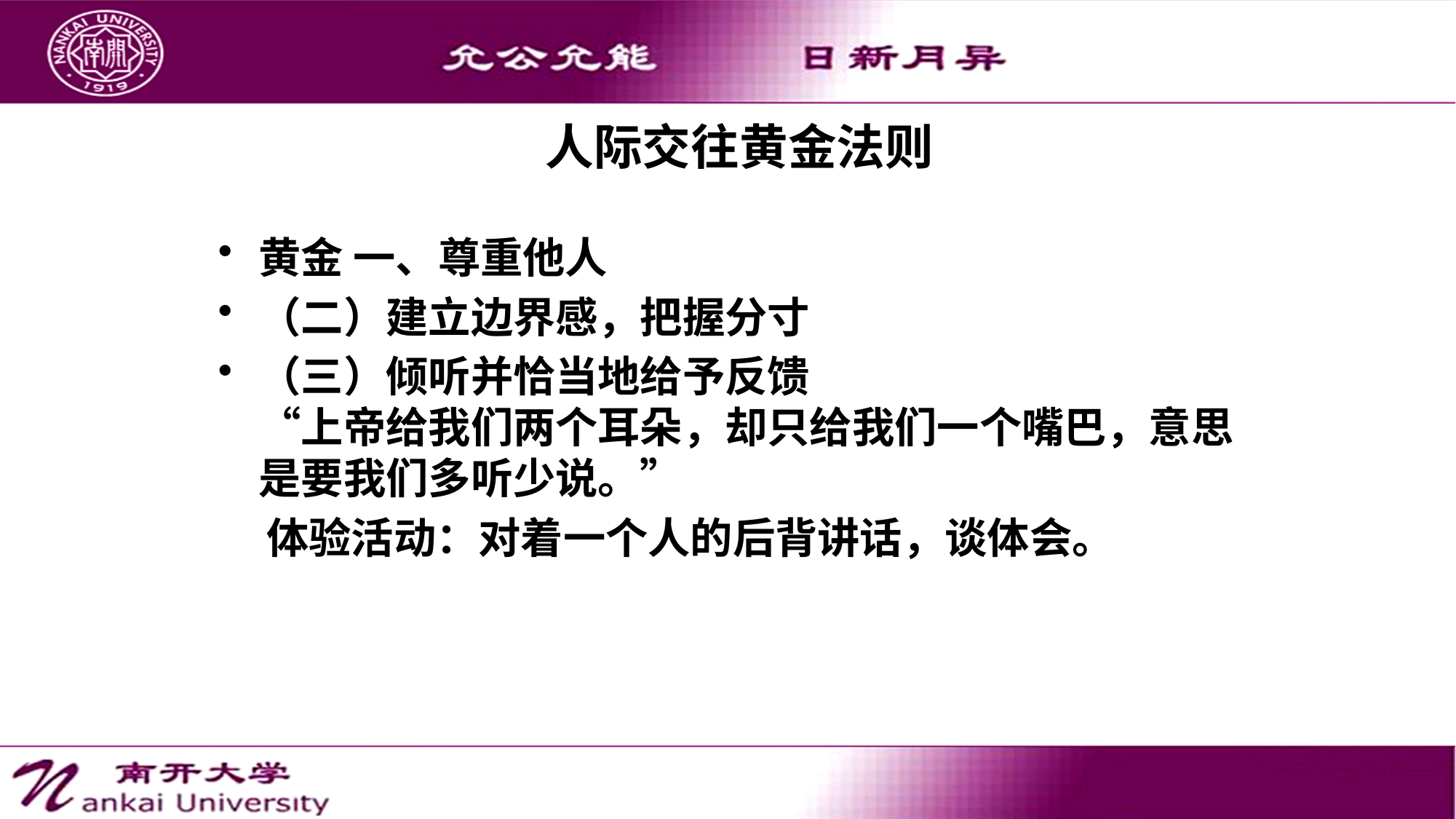

# 人际交往黄金法则
黄金 一、尊重他人
（二）建立边界感，把握分寸
（三）倾听并恰当地给予反馈                                        “上帝给我们两个耳朵，却只给我们一个嘴巴，意思是要我们多听少说。”
    体验活动：对着一个人的后背讲话，谈体会。